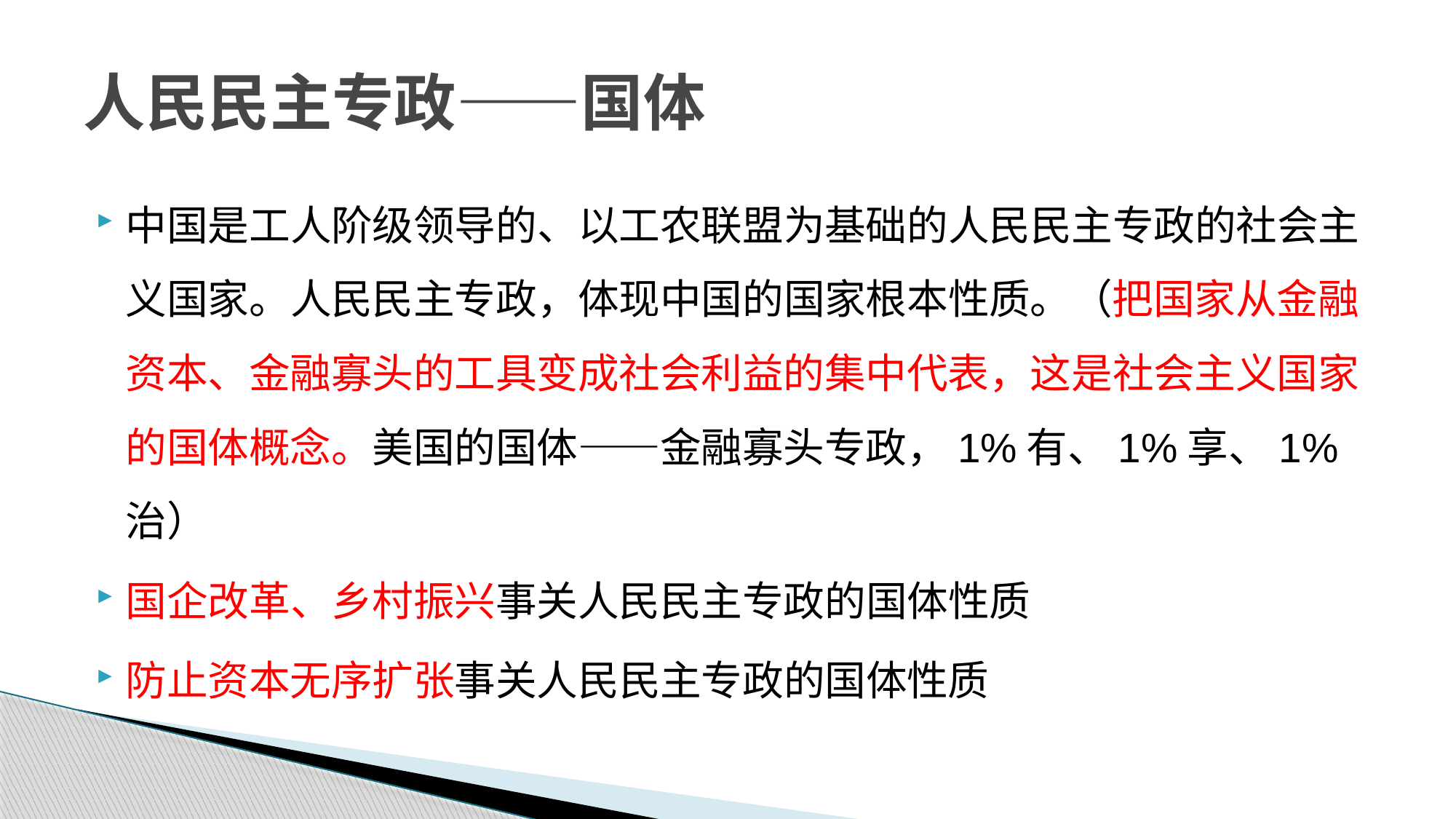

# 人民民主专政——国体
中国是工人阶级领导的、以工农联盟为基础的人民民主专政的社会主义国家。人民民主专政，体现中国的国家根本性质。（把国家从金融资本、金融寡头的工具变成社会利益的集中代表，这是社会主义国家的国体概念。美国的国体——金融寡头专政，1%有、1%享、1%治）
国企改革、乡村振兴事关人民民主专政的国体性质
防止资本无序扩张事关人民民主专政的国体性质